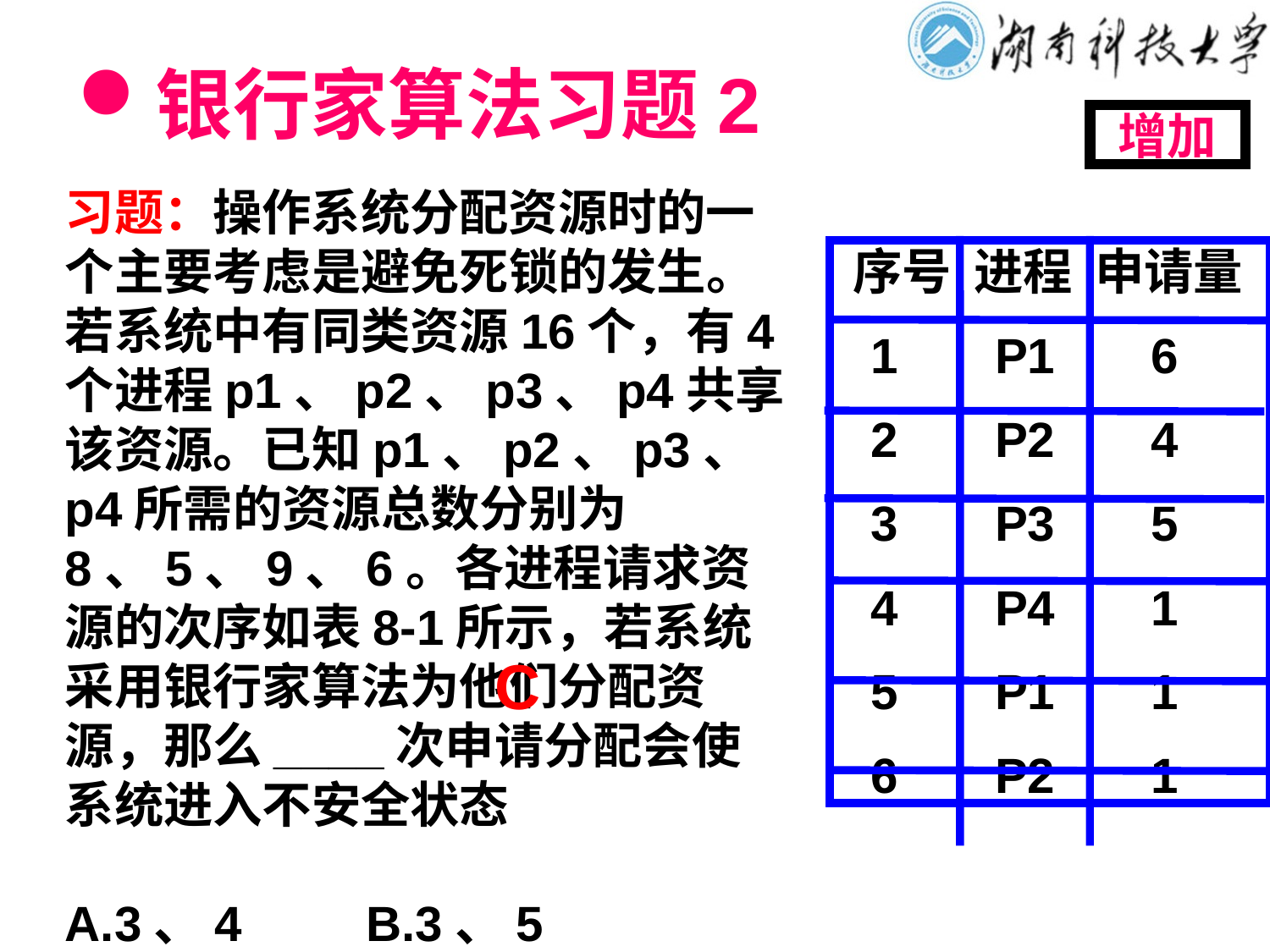

# 银行家算法习题2
增加

习题：操作系统分配资源时的一个主要考虑是避免死锁的发生。若系统中有同类资源16个，有4个进程p1、p2、p3、p4共享该资源。已知p1、p2、p3、p4所需的资源总数分别为8、5、9、6。各进程请求资源的次序如表8-1所示，若系统采用银行家算法为他们分配资源，那么____次申请分配会使系统进入不安全状态

A.3、4         B.3、5
C.4、5         D.5、6

 序号  进程  申请量
   1       P1       6
   2       P2       4
   3       P3       5
   4       P4       1
   5       P1       1
   6       P2       1

C